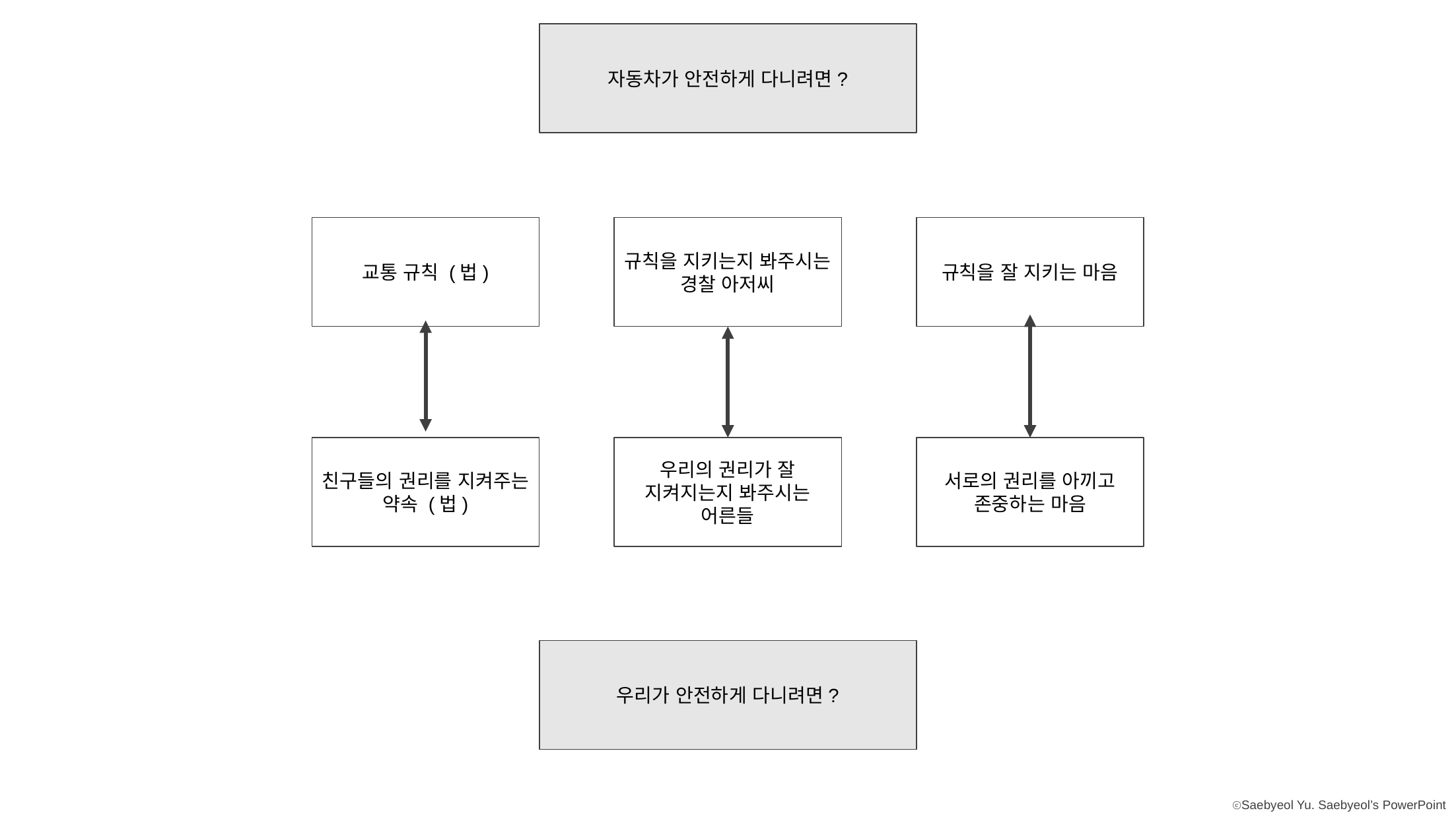

자동차가 안전하게 다니려면?
교통 규칙 (법)
규칙을 지키는지 봐주시는
경찰 아저씨
규칙을 잘 지키는 마음
친구들의 권리를 지켜주는 약속 (법)
우리의 권리가 잘 지켜지는지 봐주시는 어른들
서로의 권리를 아끼고 존중하는 마음
우리가 안전하게 다니려면?